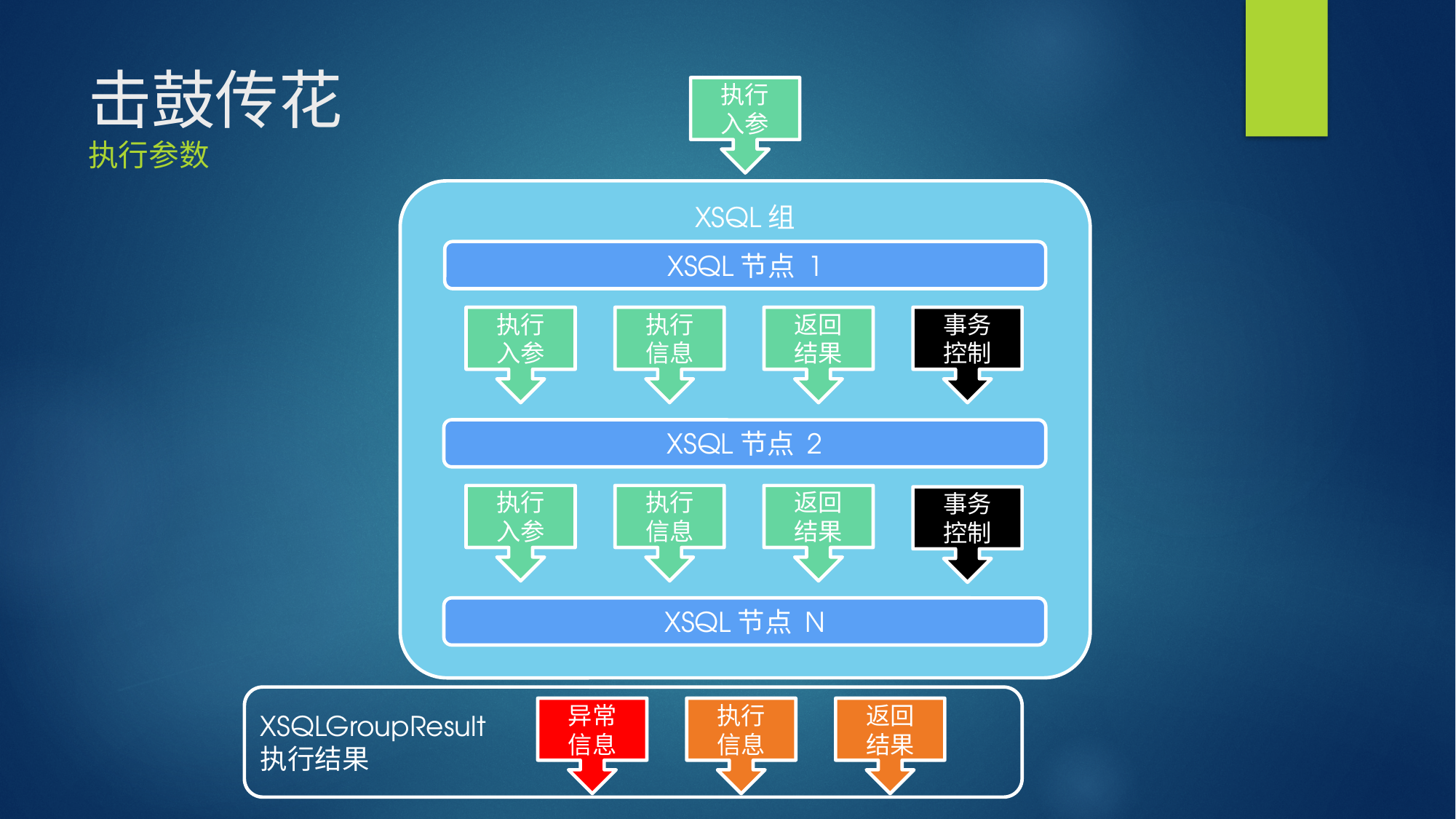

# 击鼓传花 执行参数
执行
入参
XSQL组
XSQL节点 1
执行
入参
执行
信息
返回
结果
事务
控制
XSQL节点 2
执行
入参
执行
信息
返回
结果
事务
控制
XSQL节点 N
XSQLGroupResult
执行结果
异常
信息
执行
信息
返回
结果